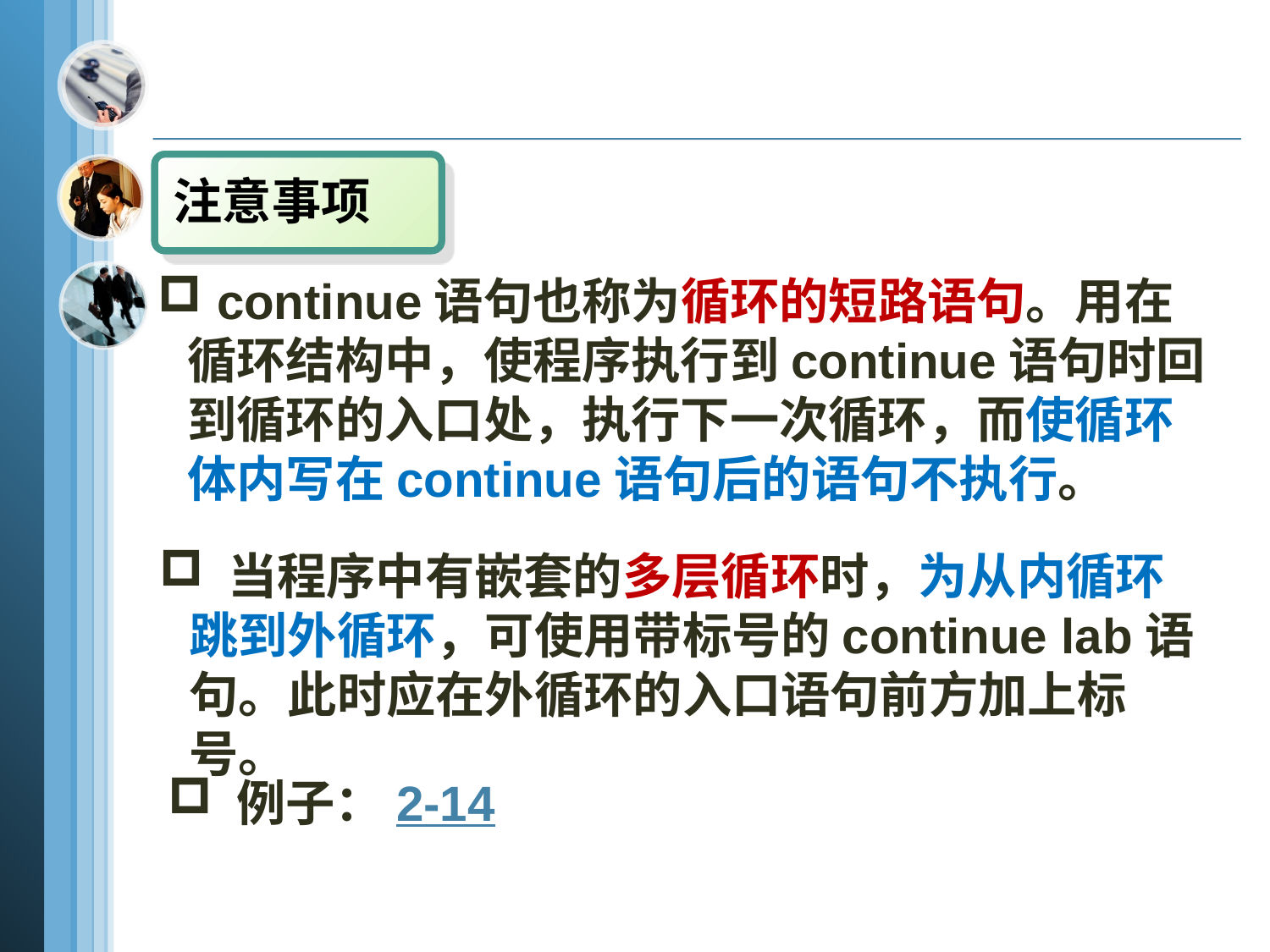

注意事项
 continue语句也称为循环的短路语句。用在循环结构中，使程序执行到continue语句时回到循环的入口处，执行下一次循环，而使循环体内写在continue语句后的语句不执行。
 当程序中有嵌套的多层循环时，为从内循环跳到外循环，可使用带标号的continue lab语句。此时应在外循环的入口语句前方加上标号。
 例子：2-14